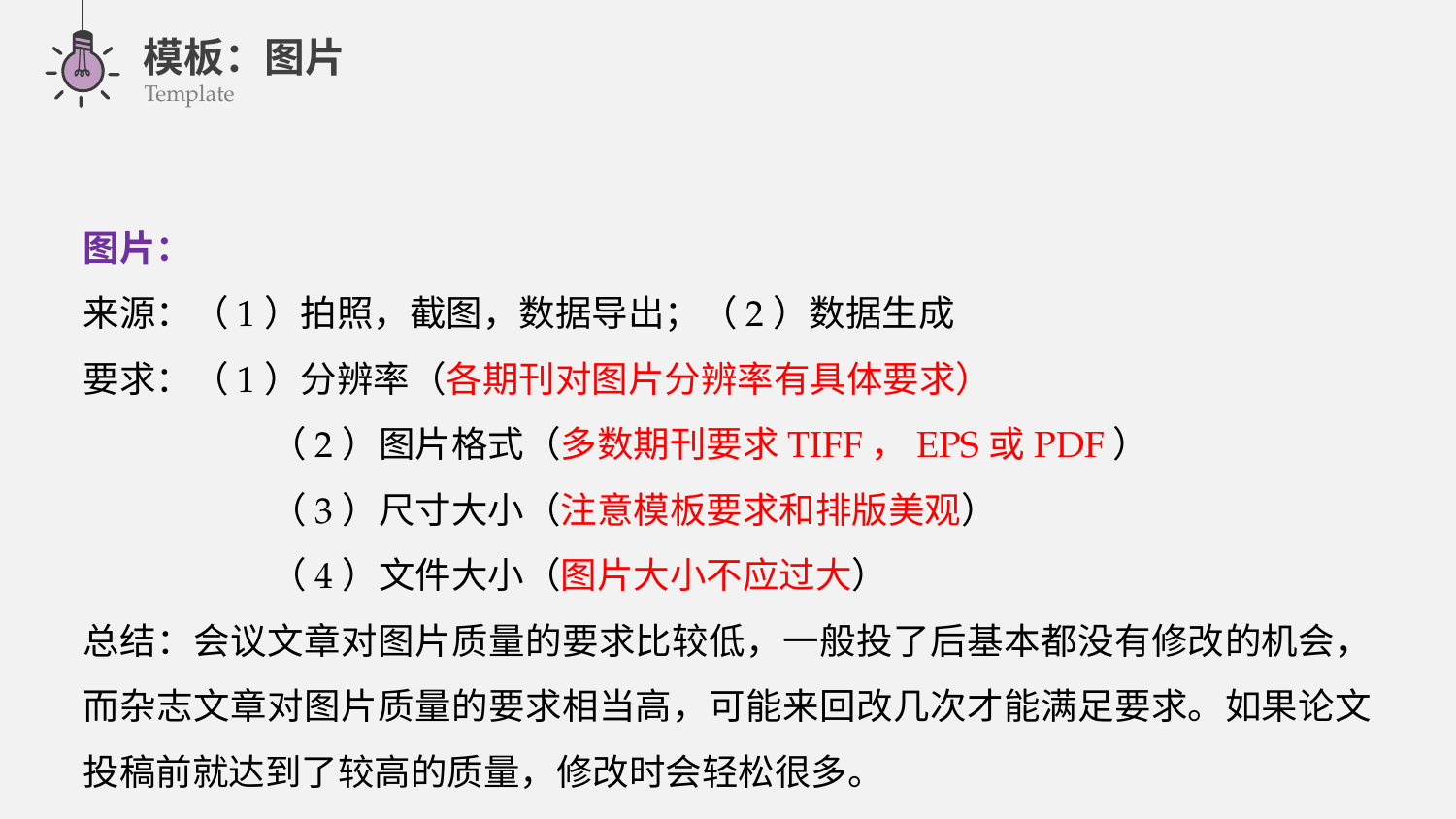

模板：图片
Template
图片：
来源：（1）拍照，截图，数据导出；（2）数据生成
要求：（1）分辨率（各期刊对图片分辨率有具体要求）
	    （2）图片格式（多数期刊要求TIFF，EPS或PDF）
	    （3）尺寸大小（注意模板要求和排版美观）
	    （4）文件大小（图片大小不应过大）
总结：会议文章对图片质量的要求比较低，一般投了后基本都没有修改的机会，而杂志文章对图片质量的要求相当高，可能来回改几次才能满足要求。如果论文投稿前就达到了较高的质量，修改时会轻松很多。